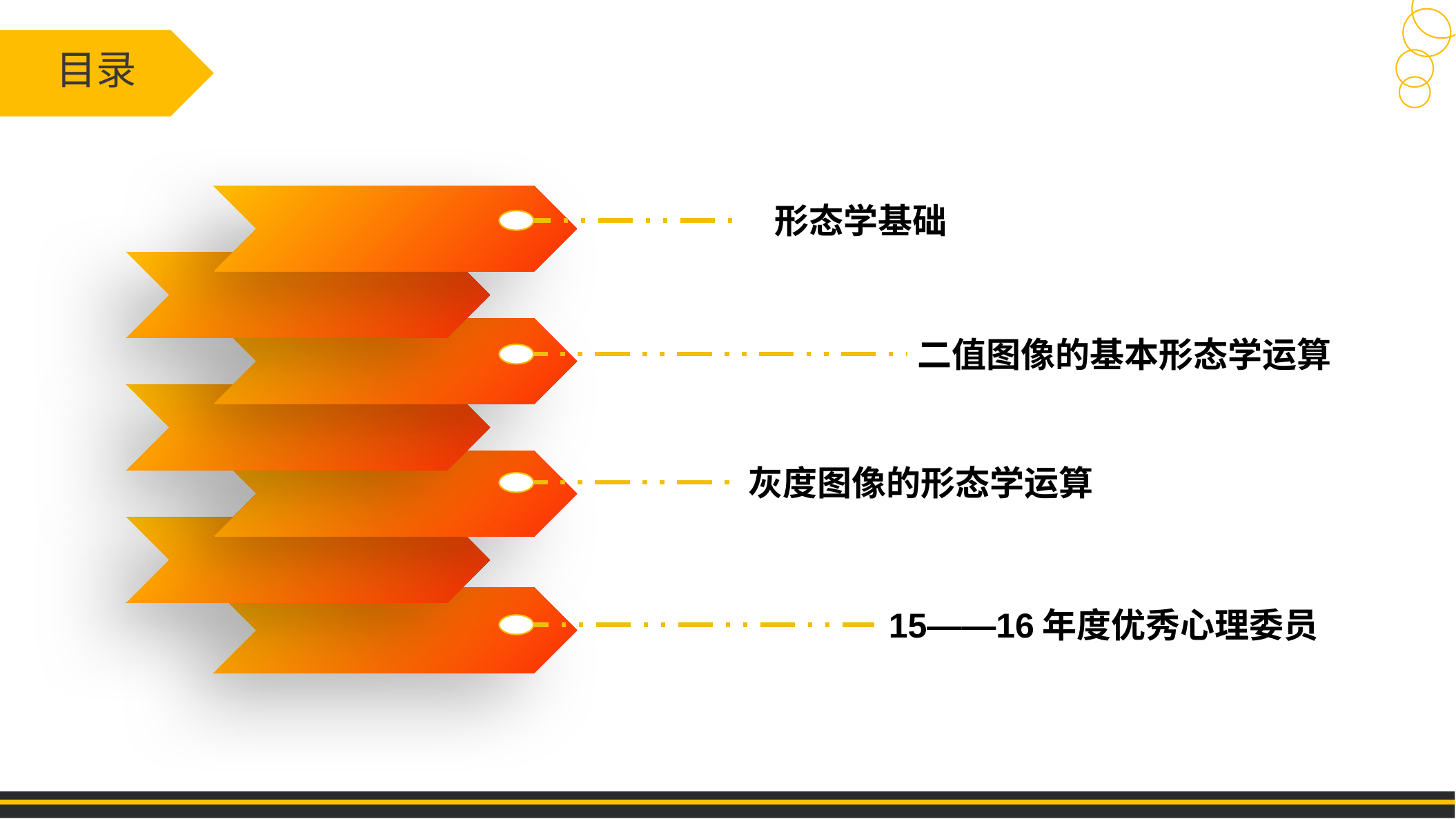

目录

形态学基础

二值图像的基本形态学运算

灰度图像的形态学运算

15——16年度优秀心理委员